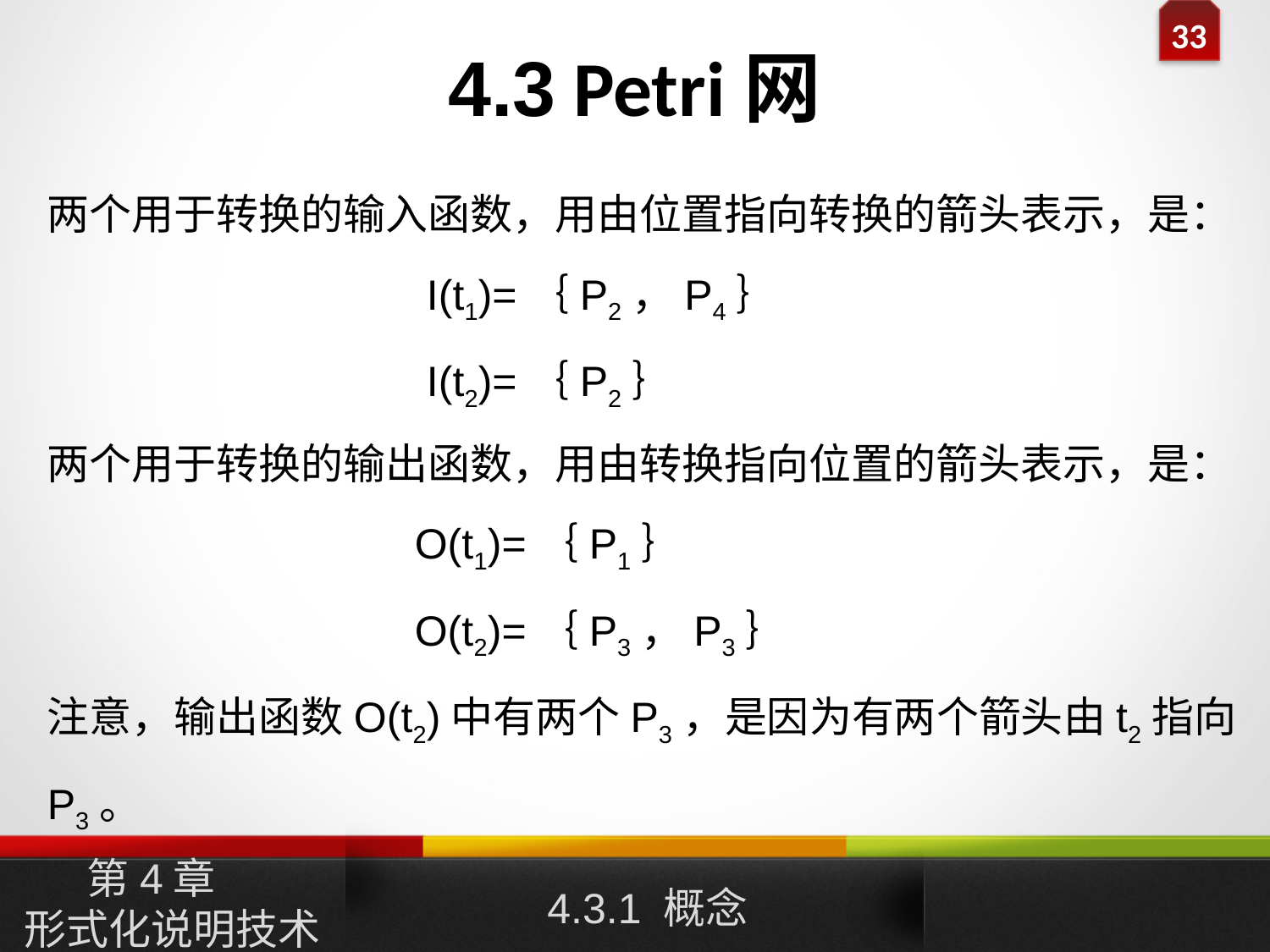

# 4.3 Petri网
两个用于转换的输入函数，用由位置指向转换的箭头表示，是：
                                I(t1)=｛P2，P4｝
                                I(t2)=｛P2｝
两个用于转换的输出函数，用由转换指向位置的箭头表示，是：
                               O(t1)=｛P1｝
                               O(t2)=｛P3，P3｝
注意，输出函数O(t2)中有两个P3，是因为有两个箭头由t2指向P3。
第4章
形式化说明技术
4.3.1 概念